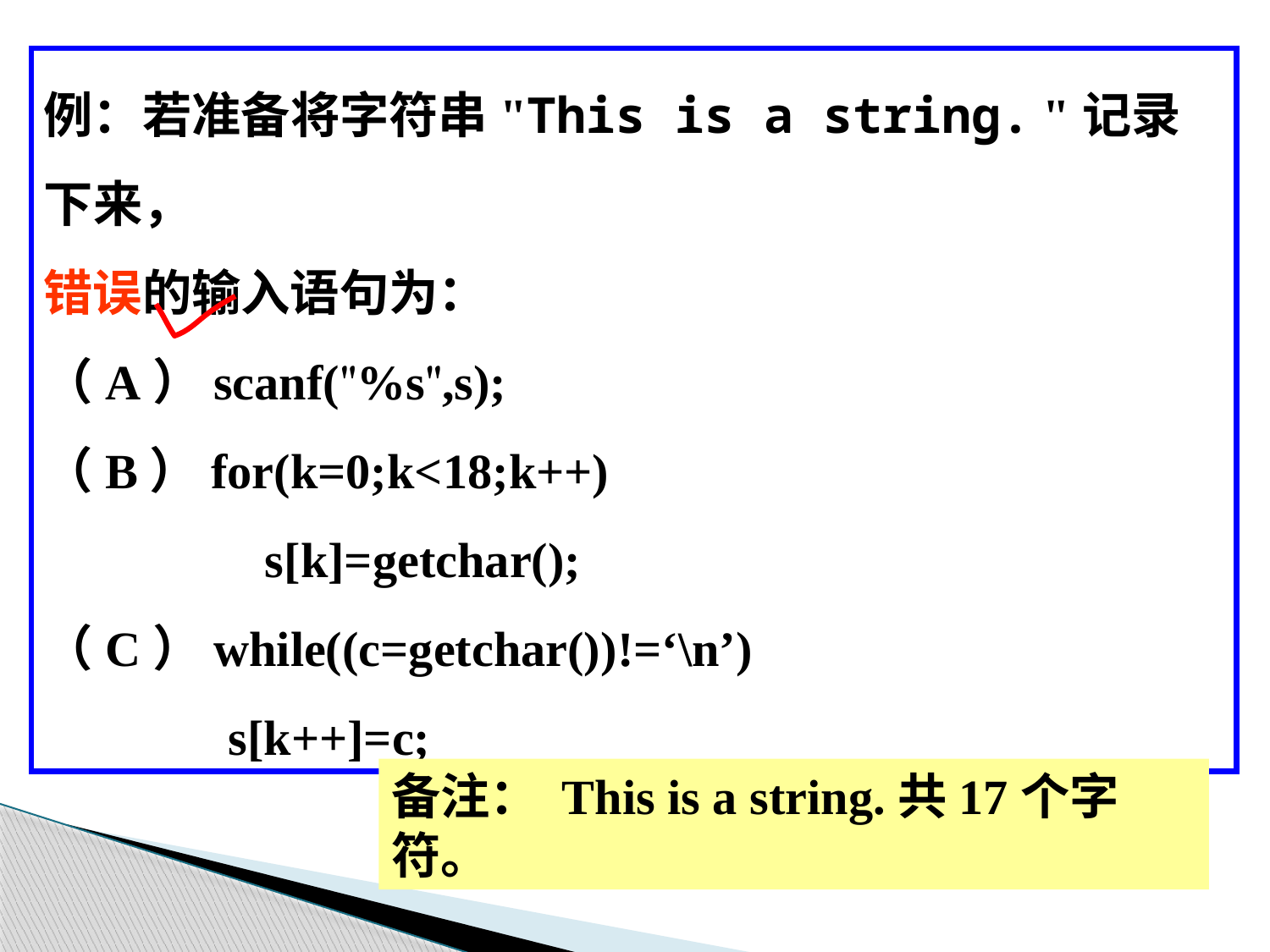

例：若准备将字符串"This is a string. "记录下来，
错误的输入语句为：
（A）scanf("%s",s);
（B）for(k=0;k<18;k++)
                  s[k]=getchar();
（C）while((c=getchar())!=‘\n’)
               s[k++]=c;

备注： This is a string.共17个字符。